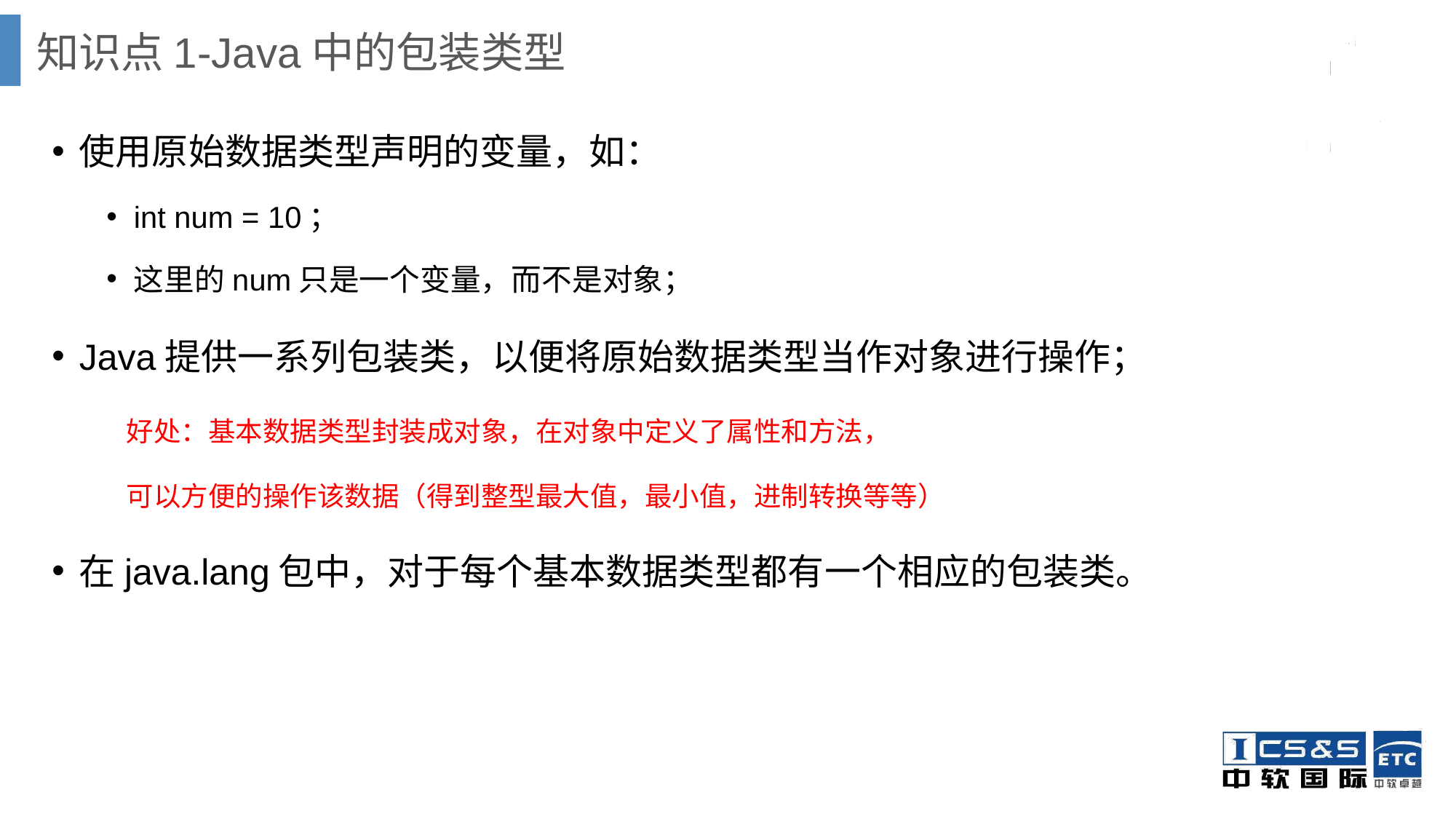

知识点1-Java中的包装类型
使用原始数据类型声明的变量，如：
int num = 10；
这里的num只是一个变量，而不是对象；
Java提供一系列包装类，以便将原始数据类型当作对象进行操作；
          好处：基本数据类型封装成对象，在对象中定义了属性和方法，
           可以方便的操作该数据（得到整型最大值，最小值，进制转换等等）
在java.lang包中，对于每个基本数据类型都有一个相应的包装类。